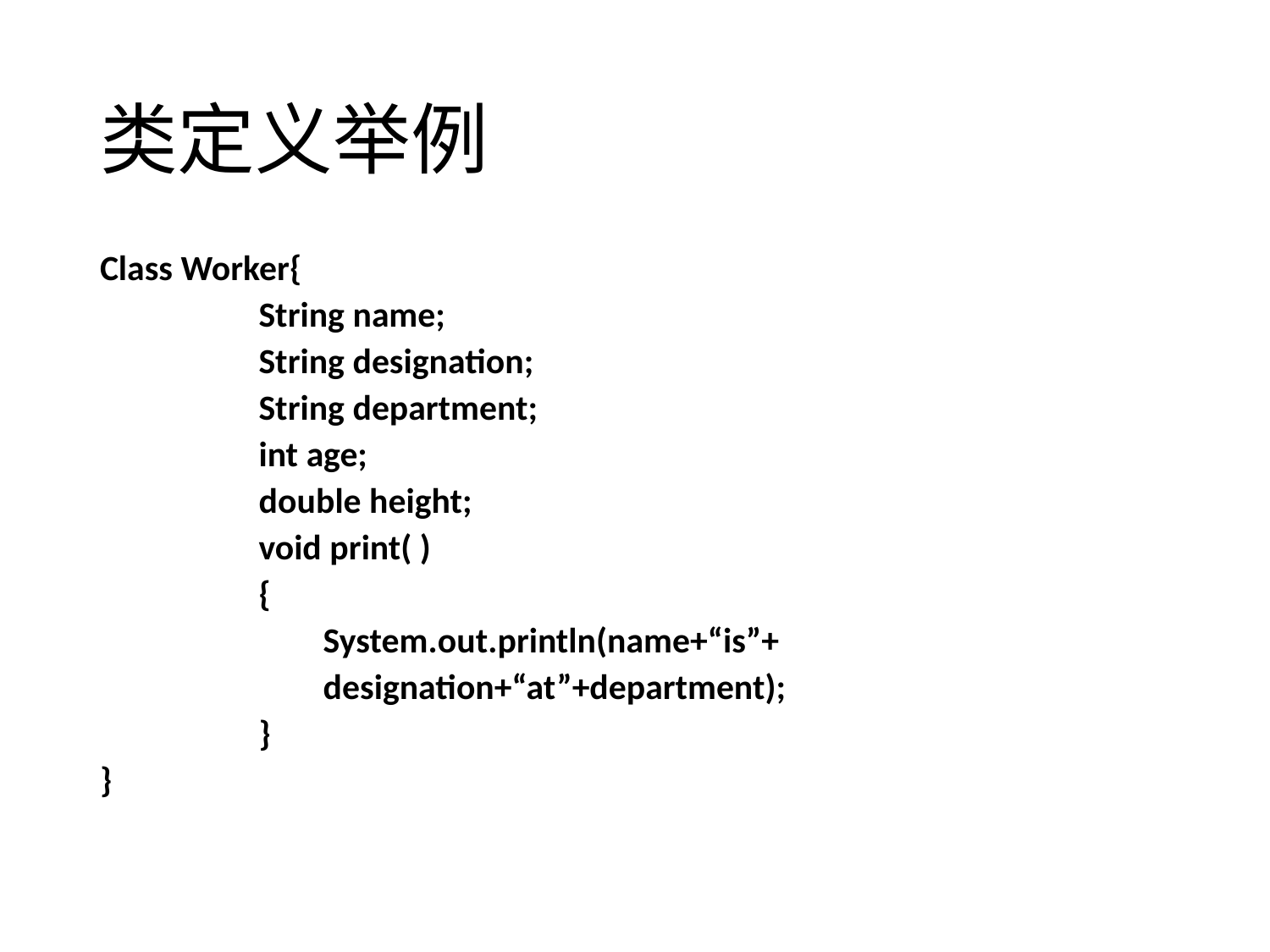

# 类定义举例
Class Worker{
		String name;
		String designation;
		String department;
		int age;
		double height;
		void print( )
		{
		        System.out.println(name+“is”+
		        designation+“at”+department);
		}
}